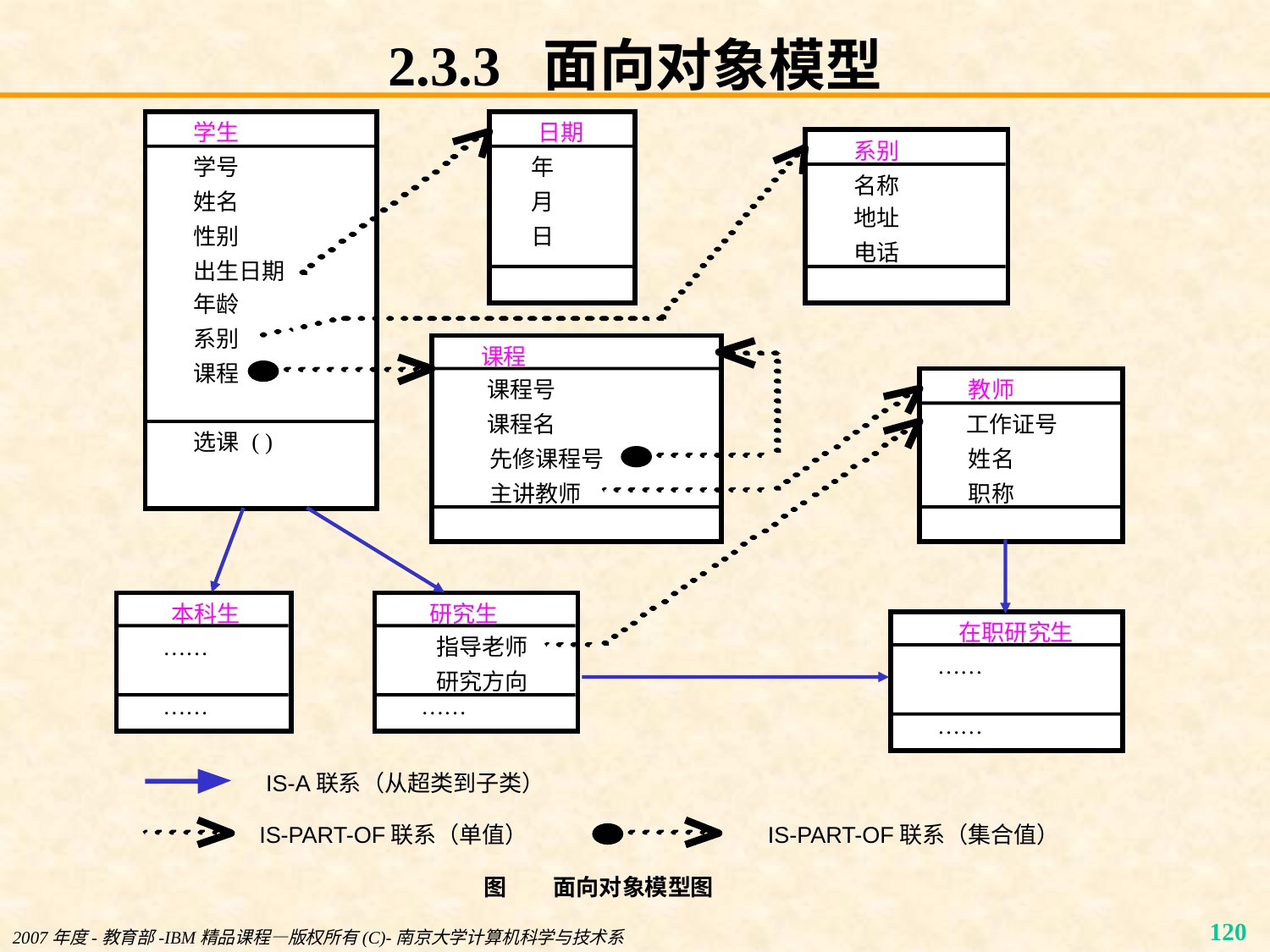

# 2.3.3  面向对象模型

学生
日期

系别

学号
年

名称

姓名
月

地址

性别
日

电话

出生日期

年龄

系别

课程

课程

课程号
教师

课程名
工作证号

( )

选课

先修课程号
姓名

主讲教师
职称

本科生
研究生

在职研究生

……

指导老师

……

研究方向

……
……

……

IS-A联系（从超类到子类）

IS-PART-OF联系（单值）

IS-PART-OF联系（集合值）
图
面向对象模型图
120
2007年度-教育部-IBM精品课程—版权所有(C)-南京大学计算机科学与技术系